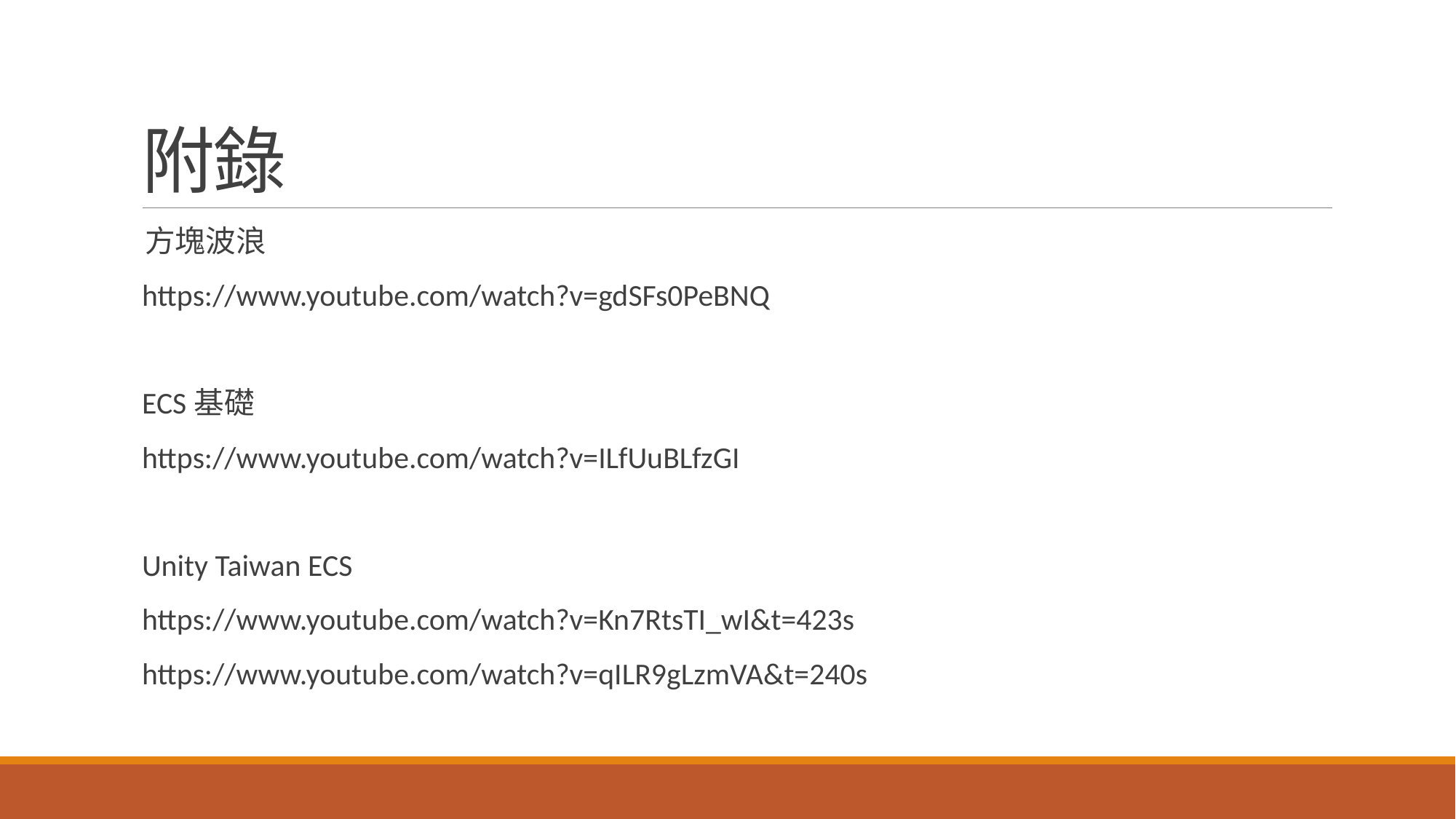

# 附錄
 方塊波浪
https://www.youtube.com/watch?v=gdSFs0PeBNQ

ECS基礎
https://www.youtube.com/watch?v=ILfUuBLfzGI

Unity Taiwan ECS
https://www.youtube.com/watch?v=Kn7RtsTI_wI&t=423s
https://www.youtube.com/watch?v=qILR9gLzmVA&t=240s